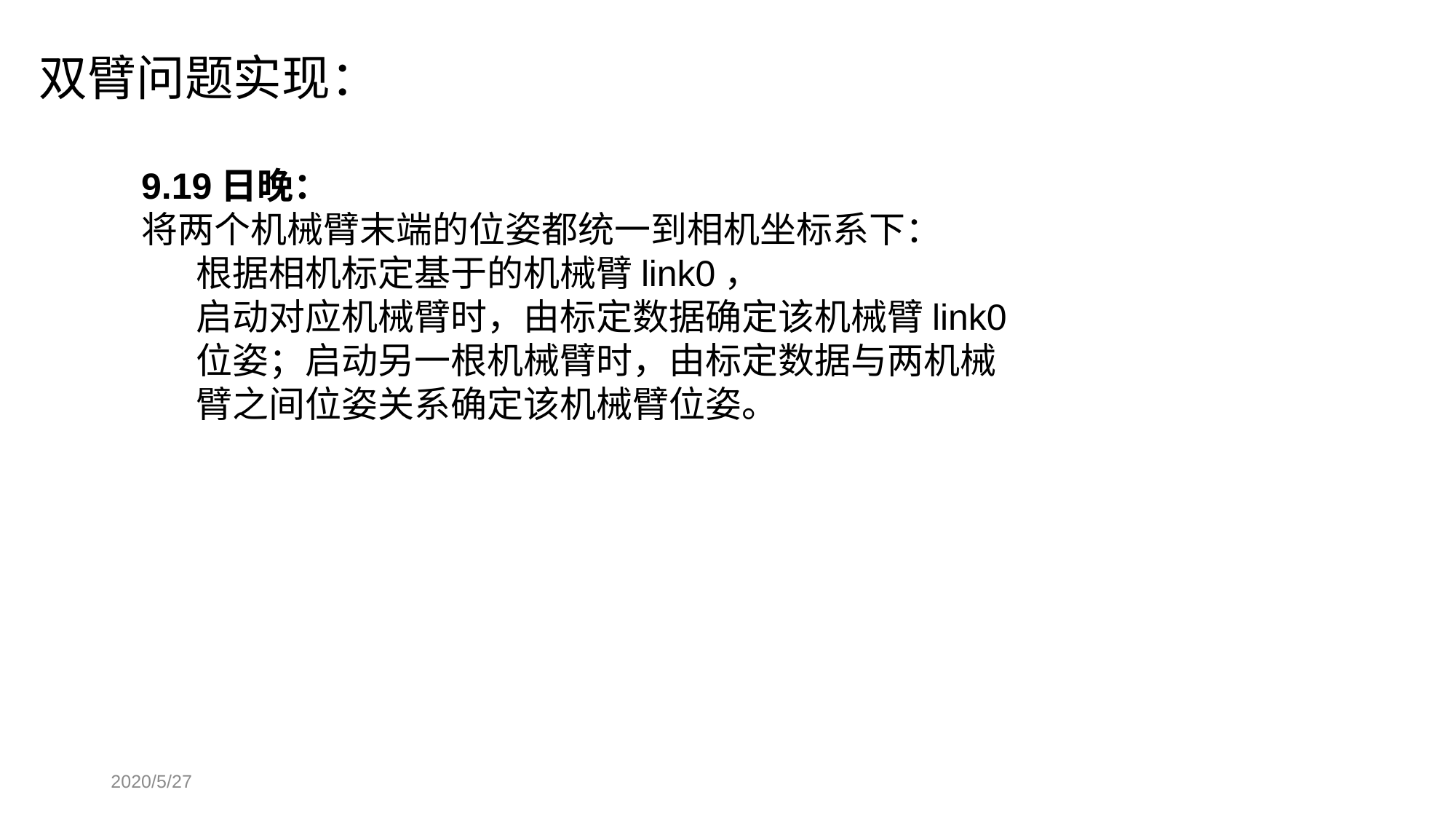

双臂问题实现：
9.19日晚：
将两个机械臂末端的位姿都统一到相机坐标系下：
根据相机标定基于的机械臂link0，
启动对应机械臂时，由标定数据确定该机械臂link0位姿；启动另一根机械臂时，由标定数据与两机械臂之间位姿关系确定该机械臂位姿。
2020/5/27
29